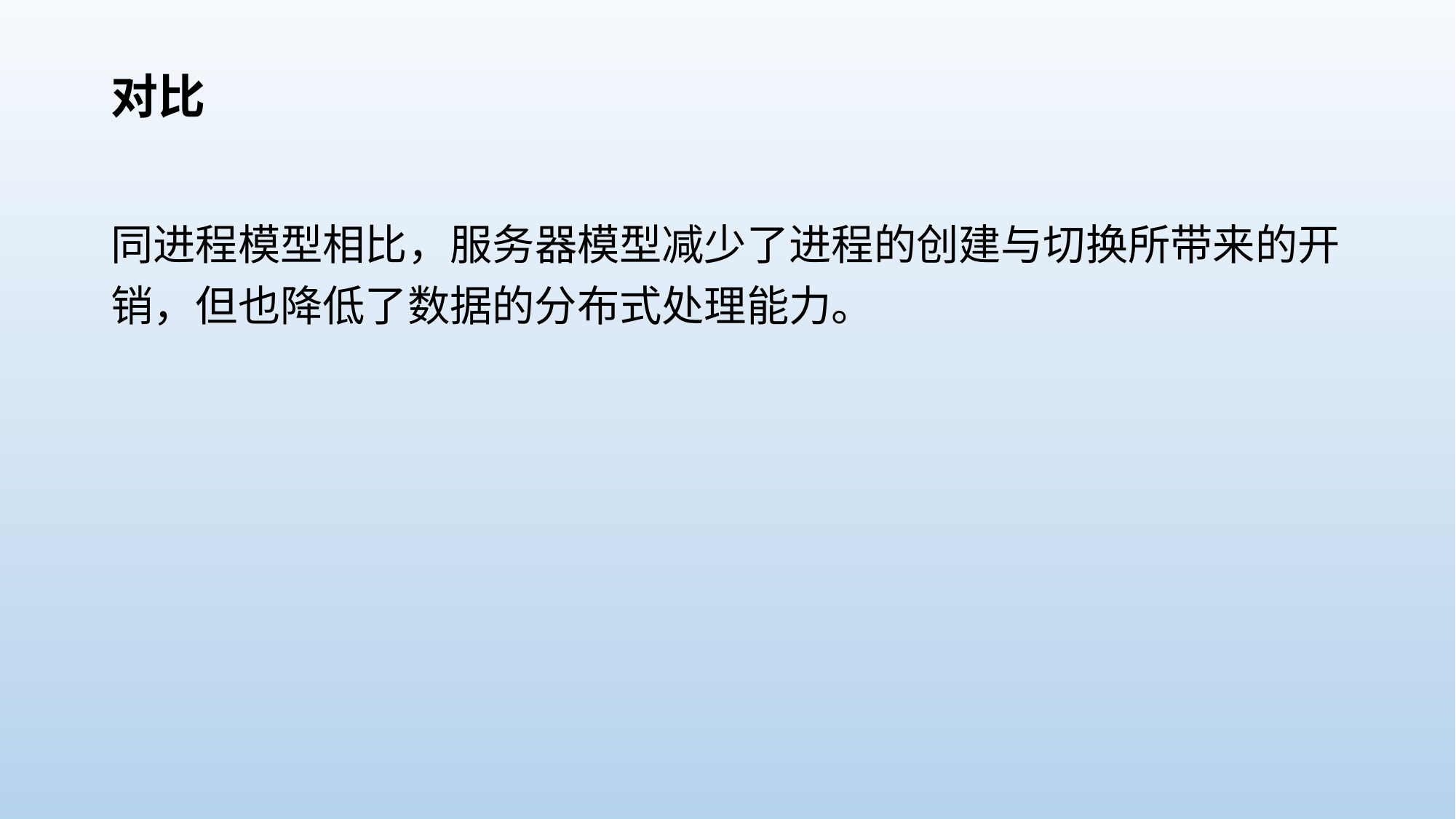

# 对比
同进程模型相比，服务器模型减少了进程的创建与切换所带来的开
销，但也降低了数据的分布式处理能力。